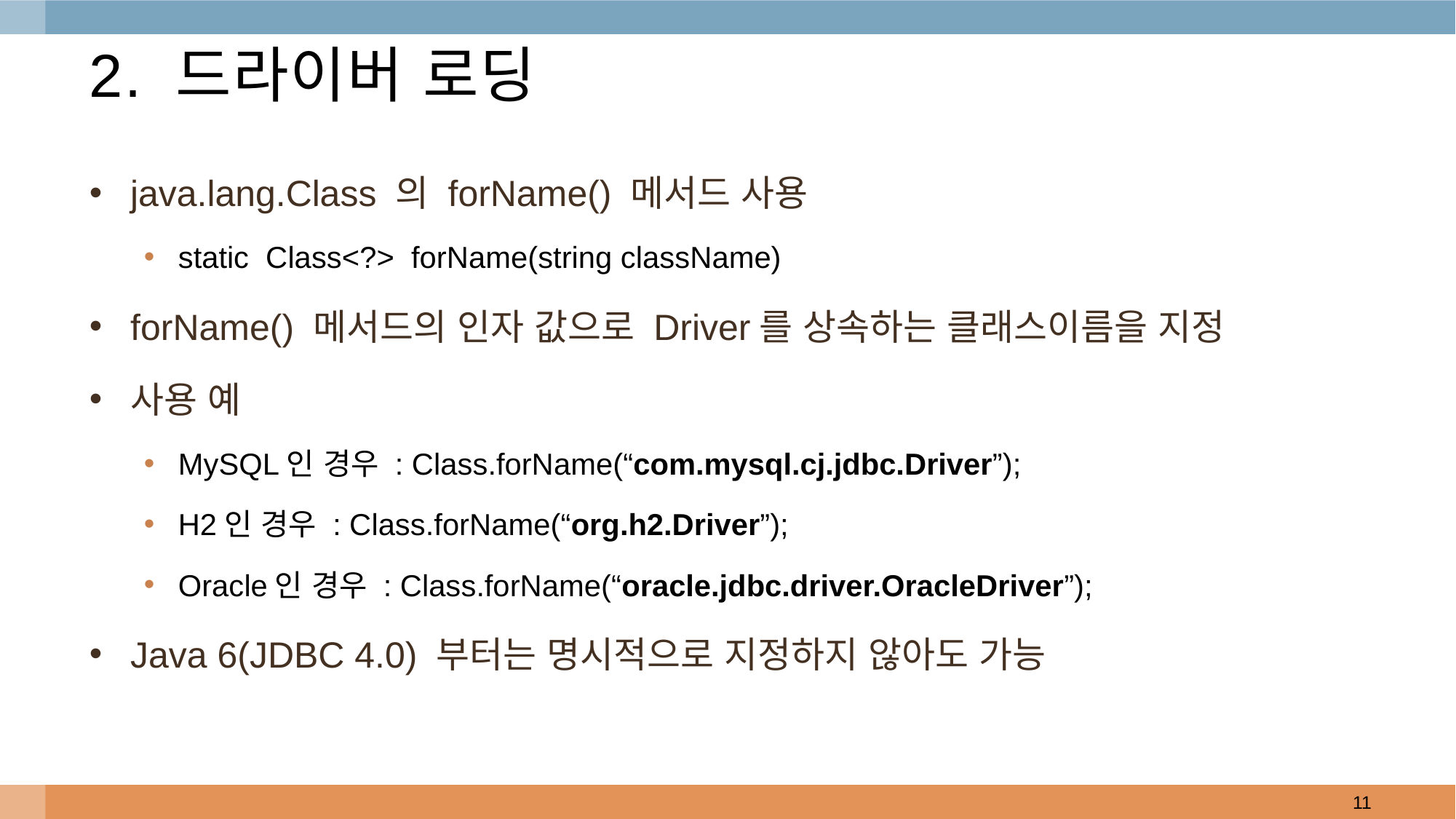

# 2. 드라이버 로딩
java.lang.Class 의 forName() 메서드 사용
static  Class<?>  forName(string className)
forName() 메서드의 인자 값으로 Driver를 상속하는 클래스이름을 지정
사용 예
MySQL인 경우 : Class.forName(“com.mysql.cj.jdbc.Driver”);
H2인 경우 : Class.forName(“org.h2.Driver”);
Oracle인 경우 : Class.forName(“oracle.jdbc.driver.OracleDriver”);
Java 6(JDBC 4.0) 부터는 명시적으로 지정하지 않아도 가능
11